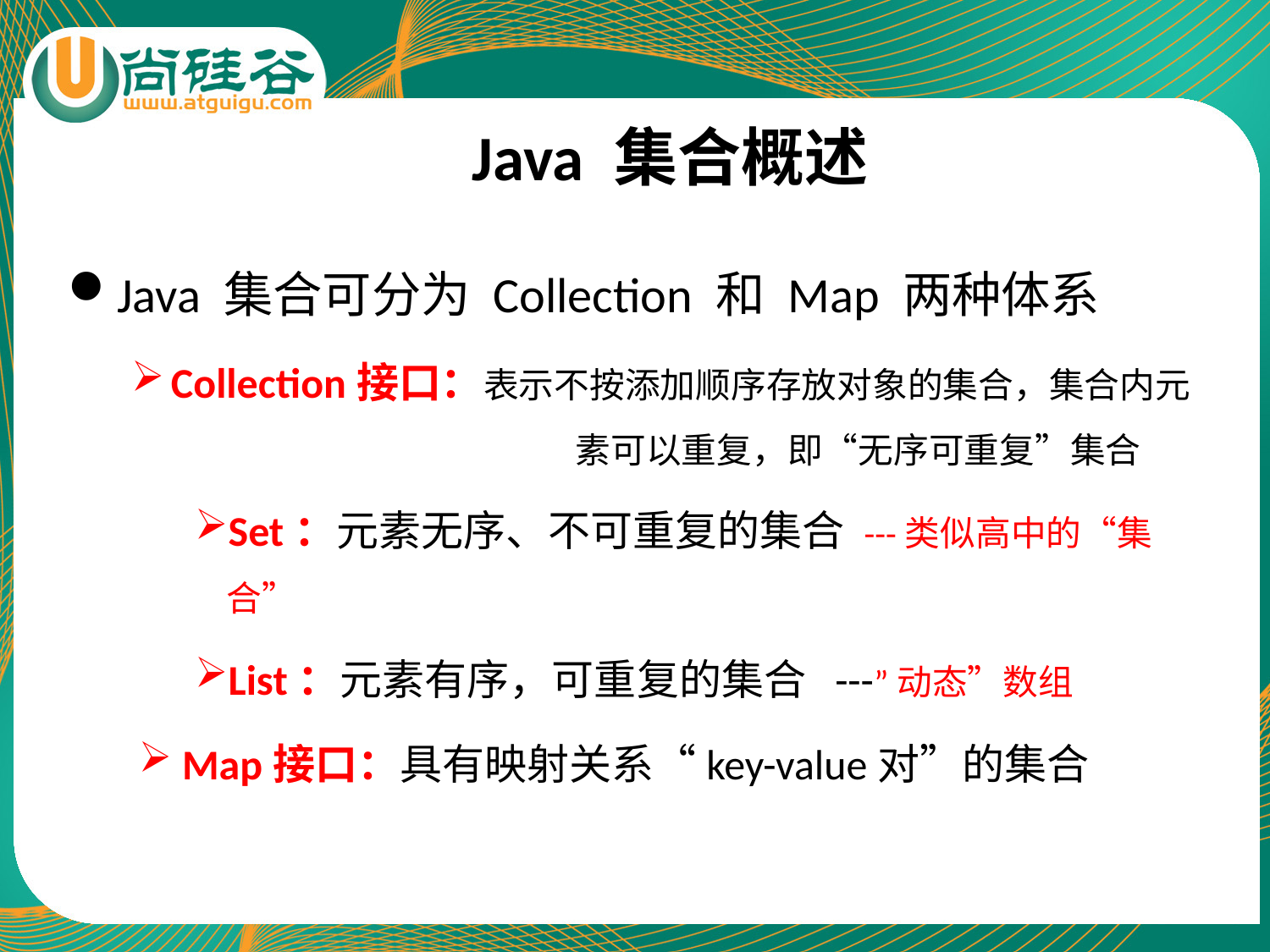

# Java 集合概述

Java 集合可分为 Collection 和 Map 两种体系
Collection接口：表示不按添加顺序存放对象的集合，集合内元			   素可以重复，即“无序可重复”集合
Set：元素无序、不可重复的集合 ---类似高中的“集合”
List：元素有序，可重复的集合  ---”动态”数组
 Map接口：具有映射关系“key-value对”的集合